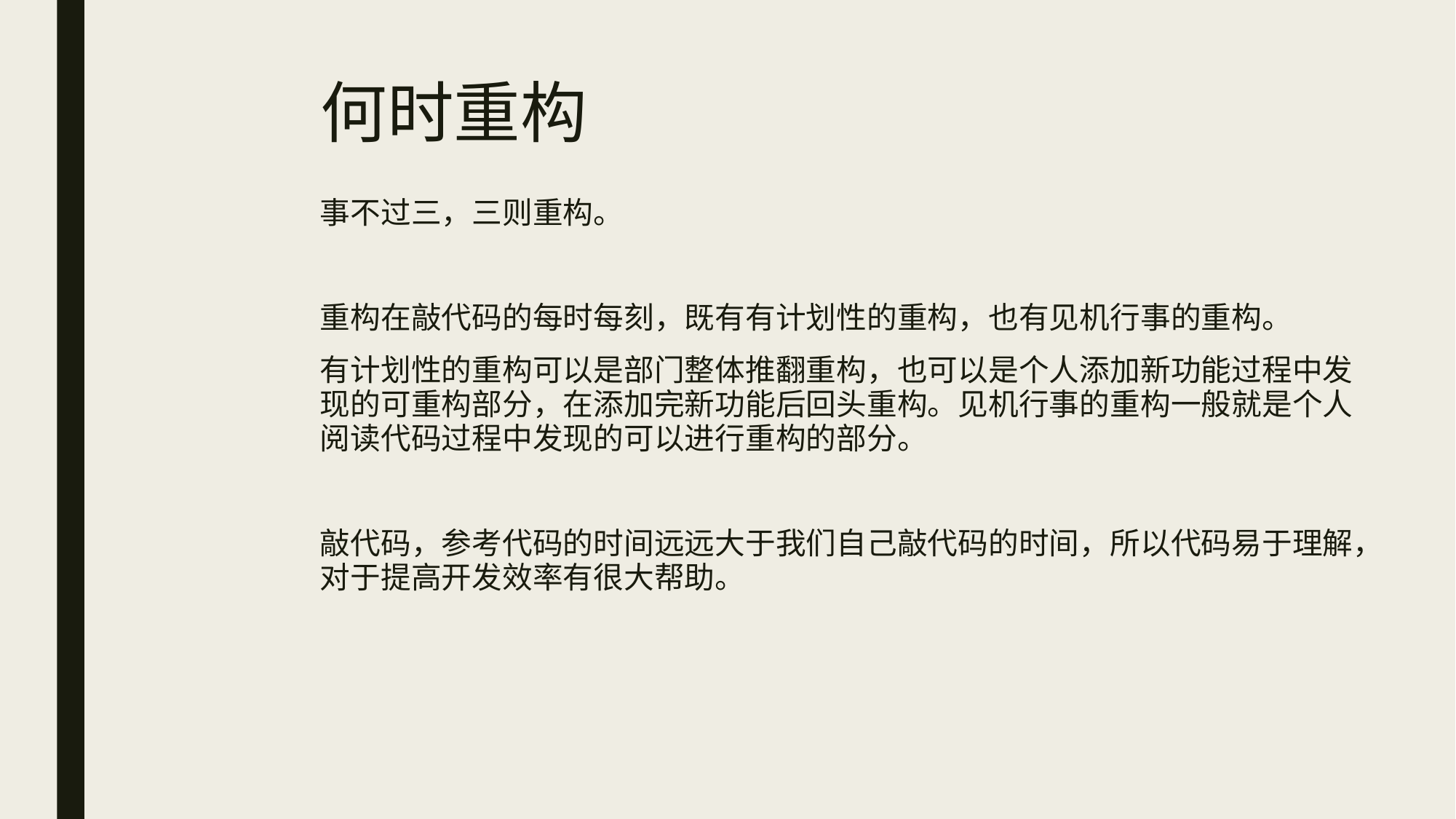

# 何时重构
事不过三，三则重构。

重构在敲代码的每时每刻，既有有计划性的重构，也有见机行事的重构。
有计划性的重构可以是部门整体推翻重构，也可以是个人添加新功能过程中发现的可重构部分，在添加完新功能后回头重构。见机行事的重构一般就是个人阅读代码过程中发现的可以进行重构的部分。

敲代码，参考代码的时间远远大于我们自己敲代码的时间，所以代码易于理解，对于提高开发效率有很大帮助。